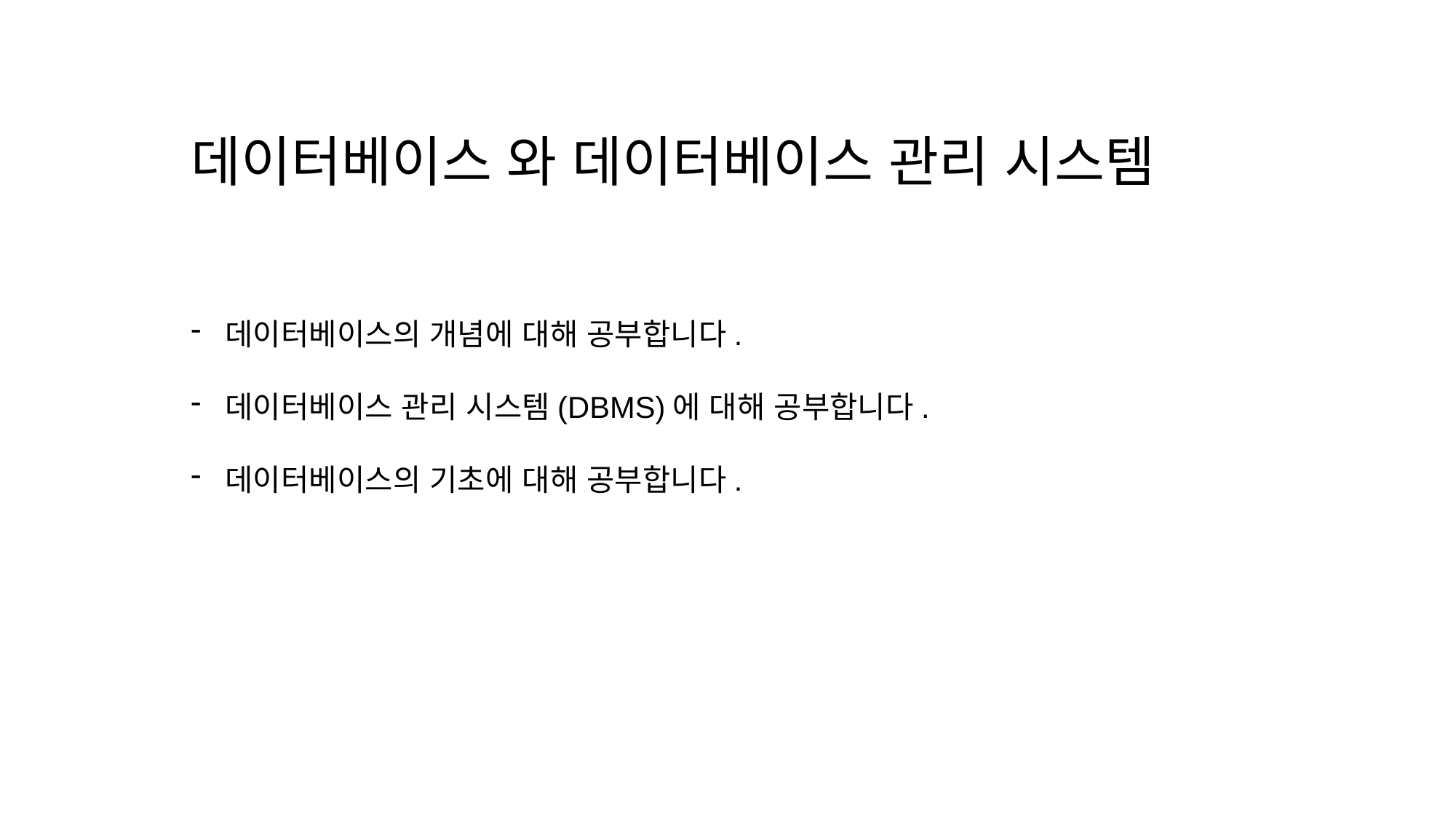

데이터베이스 와 데이터베이스 관리 시스템
데이터베이스의 개념에 대해 공부합니다.

데이터베이스 관리 시스템(DBMS)에 대해 공부합니다.

데이터베이스의 기초에 대해 공부합니다.